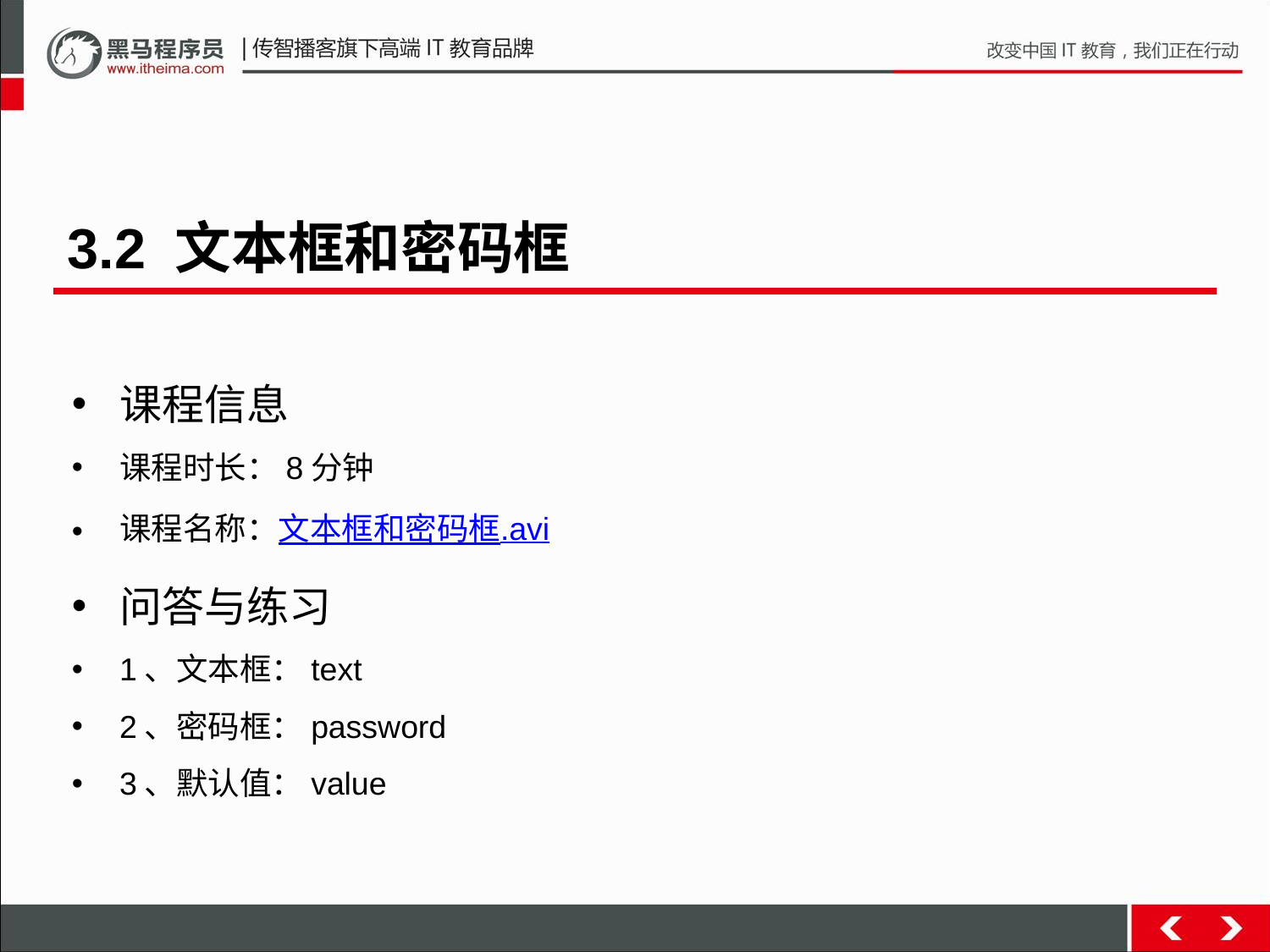

3.2 文本框和密码框
课程信息
课程时长：8分钟
课程名称：文本框和密码框.avi
问答与练习
1、文本框：text
2、密码框：password
3、默认值：value